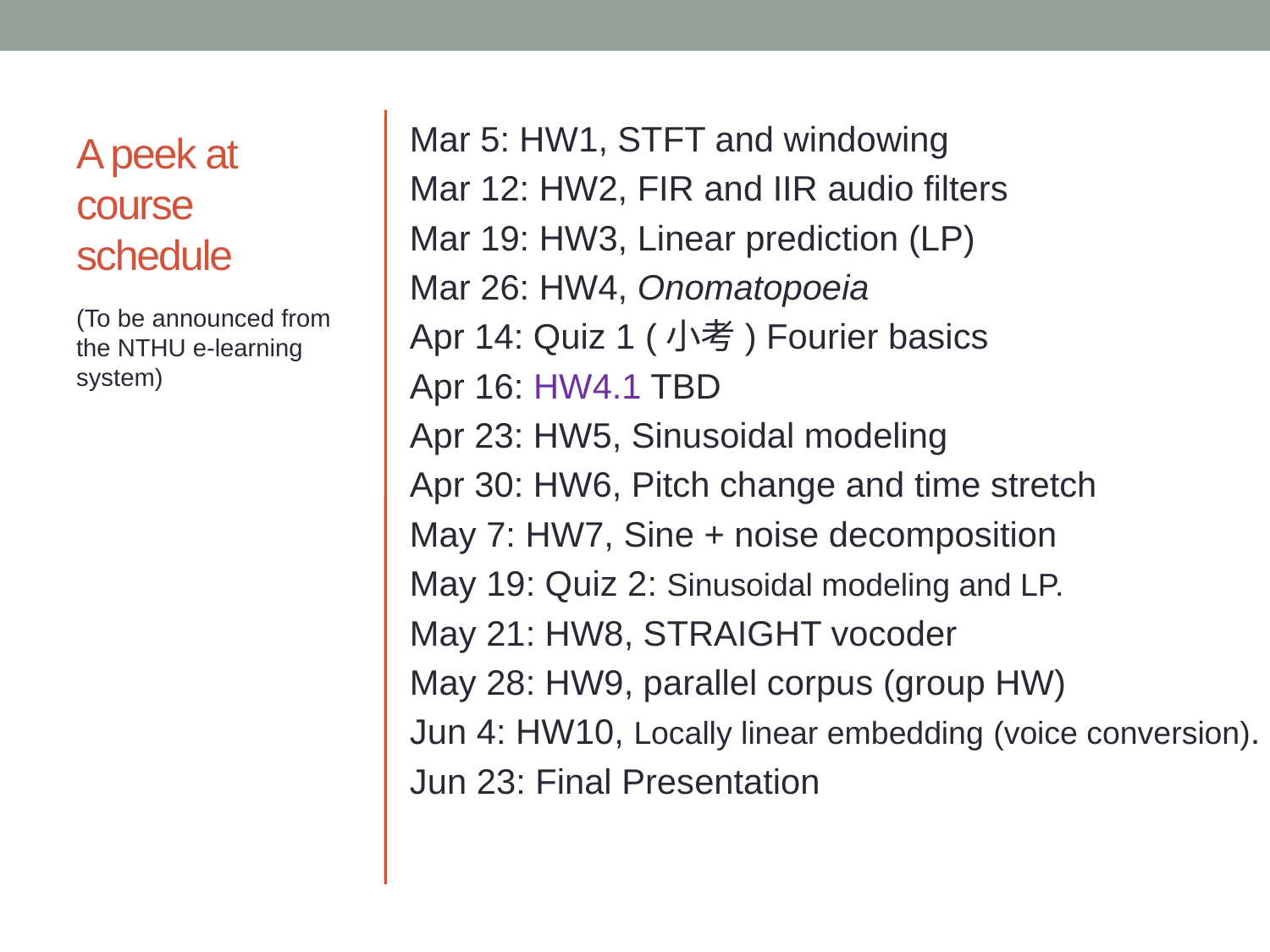

# A peek at course schedule
Mar 5: HW1, STFT and windowing
Mar 12: HW2, FIR and IIR audio filters
Mar 19: HW3, Linear prediction (LP)
Mar 26: HW4, Onomatopoeia
Apr 14: Quiz 1 (小考) Fourier basics
Apr 16: HW4.1 TBD
Apr 23: HW5, Sinusoidal modeling
Apr 30: HW6, Pitch change and time stretch
May 7: HW7, Sine + noise decomposition
May 19: Quiz 2: Sinusoidal modeling and LP.
May 21: HW8, STRAIGHT vocoder
May 28: HW9, parallel corpus (group HW)
Jun 4: HW10, Locally linear embedding (voice conversion).
Jun 23: Final Presentation

(To be announced from the NTHU e-learning system)